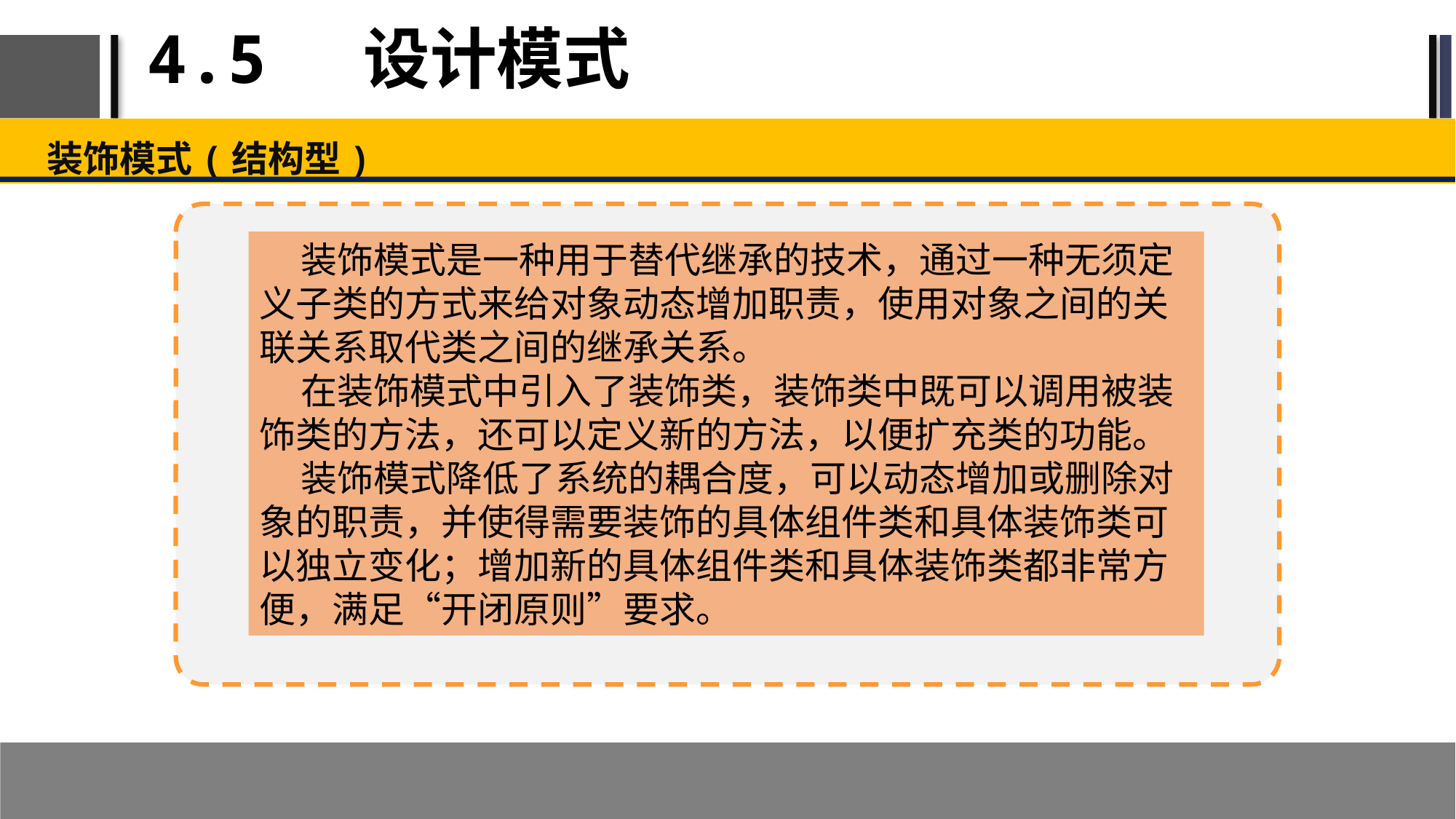

# 4.5  设计模式

装饰模式(结构型)

    装饰模式是一种用于替代继承的技术，通过一种无须定义子类的方式来给对象动态增加职责，使用对象之间的关联关系取代类之间的继承关系。
    在装饰模式中引入了装饰类，装饰类中既可以调用被装饰类的方法，还可以定义新的方法，以便扩充类的功能。
    装饰模式降低了系统的耦合度，可以动态增加或删除对象的职责，并使得需要装饰的具体组件类和具体装饰类可以独立变化；增加新的具体组件类和具体装饰类都非常方便，满足“开闭原则”要求。